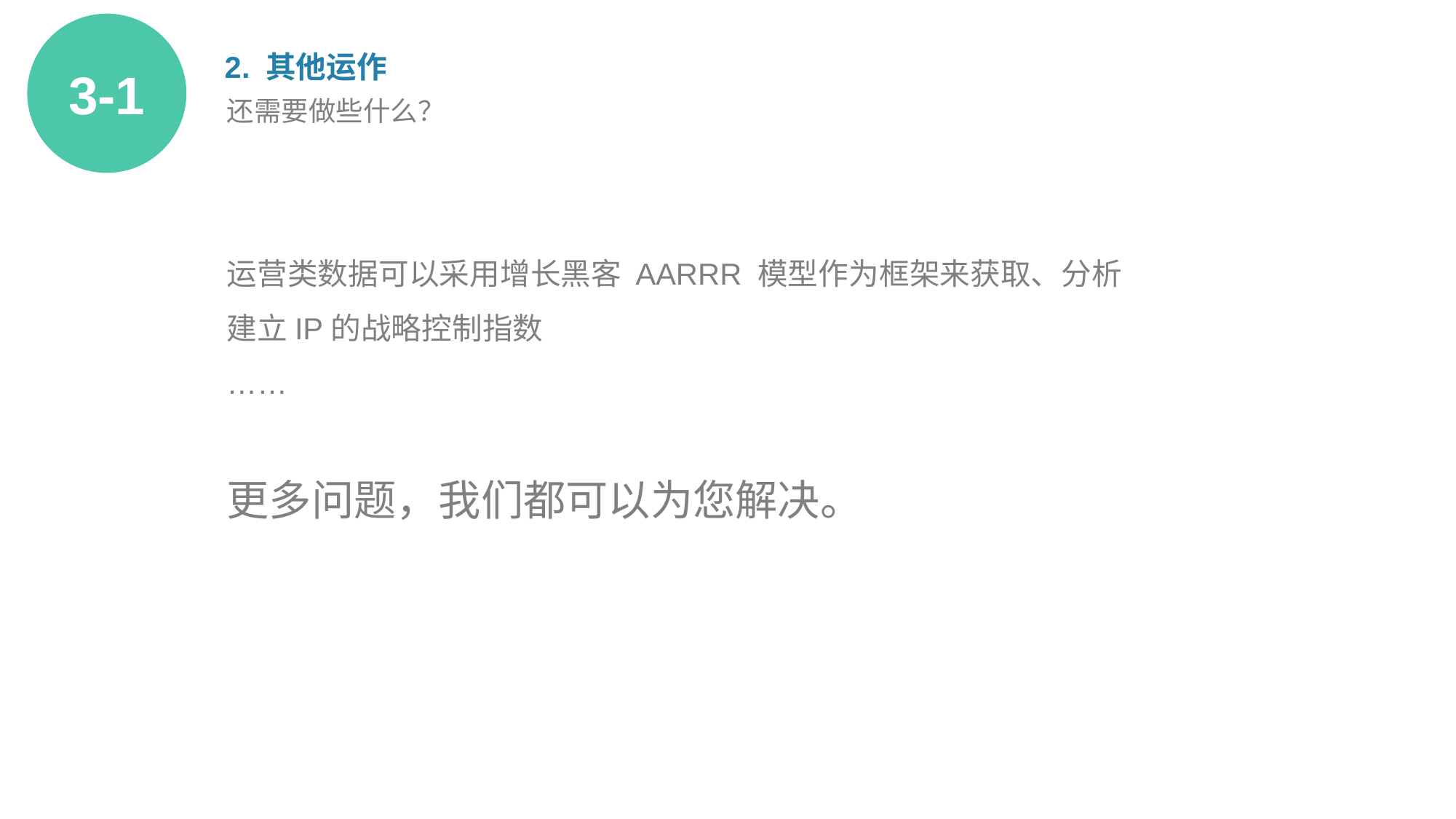

3-1
2. 其他运作
还需要做些什么？
运营类数据可以采用增长黑客 AARRR 模型作为框架来获取、分析
建立IP的战略控制指数
……

更多问题，我们都可以为您解决。